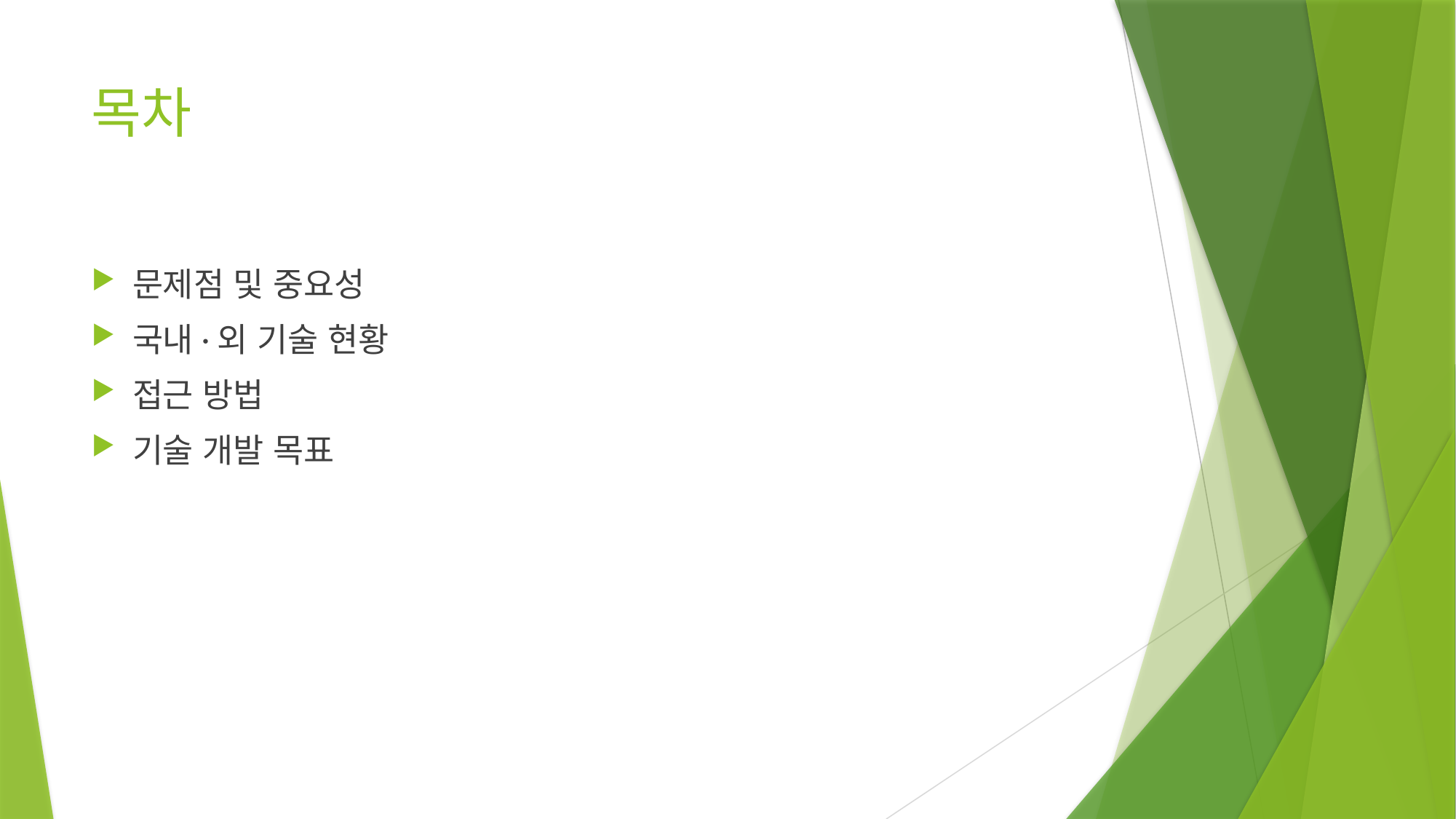

목차
문제점 및 중요성
국내·외 기술 현황
접근 방법
기술 개발 목표